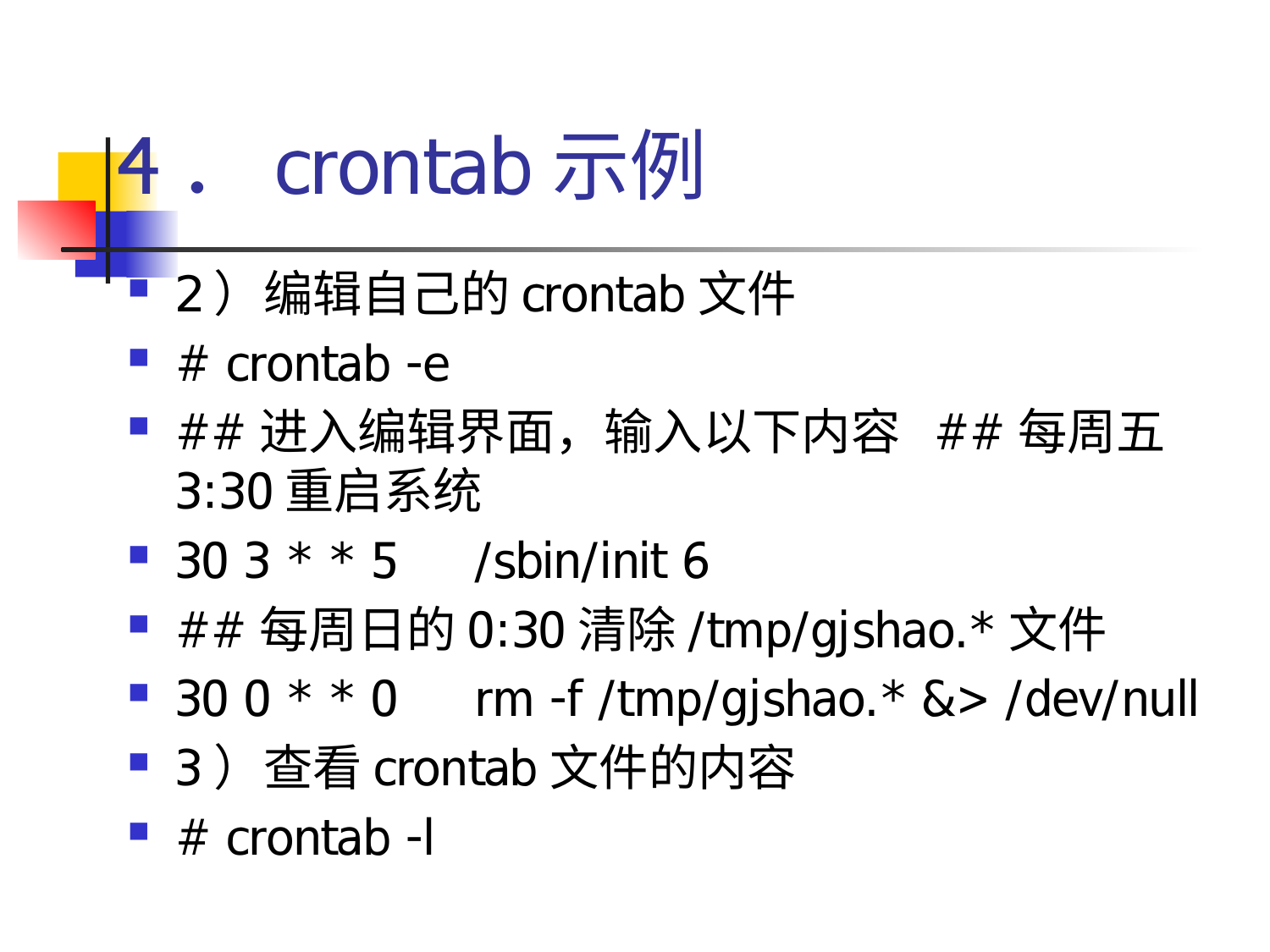

# 4．crontab示例
2）编辑自己的crontab文件
# crontab -e
##进入编辑界面，输入以下内容  ##每周五3:30重启系统
30 3 * * 5     /sbin/init 6
##每周日的0:30清除/tmp/gjshao.*文件
30 0 * * 0     rm -f /tmp/gjshao.* &> /dev/null
3）查看crontab文件的内容
# crontab -l